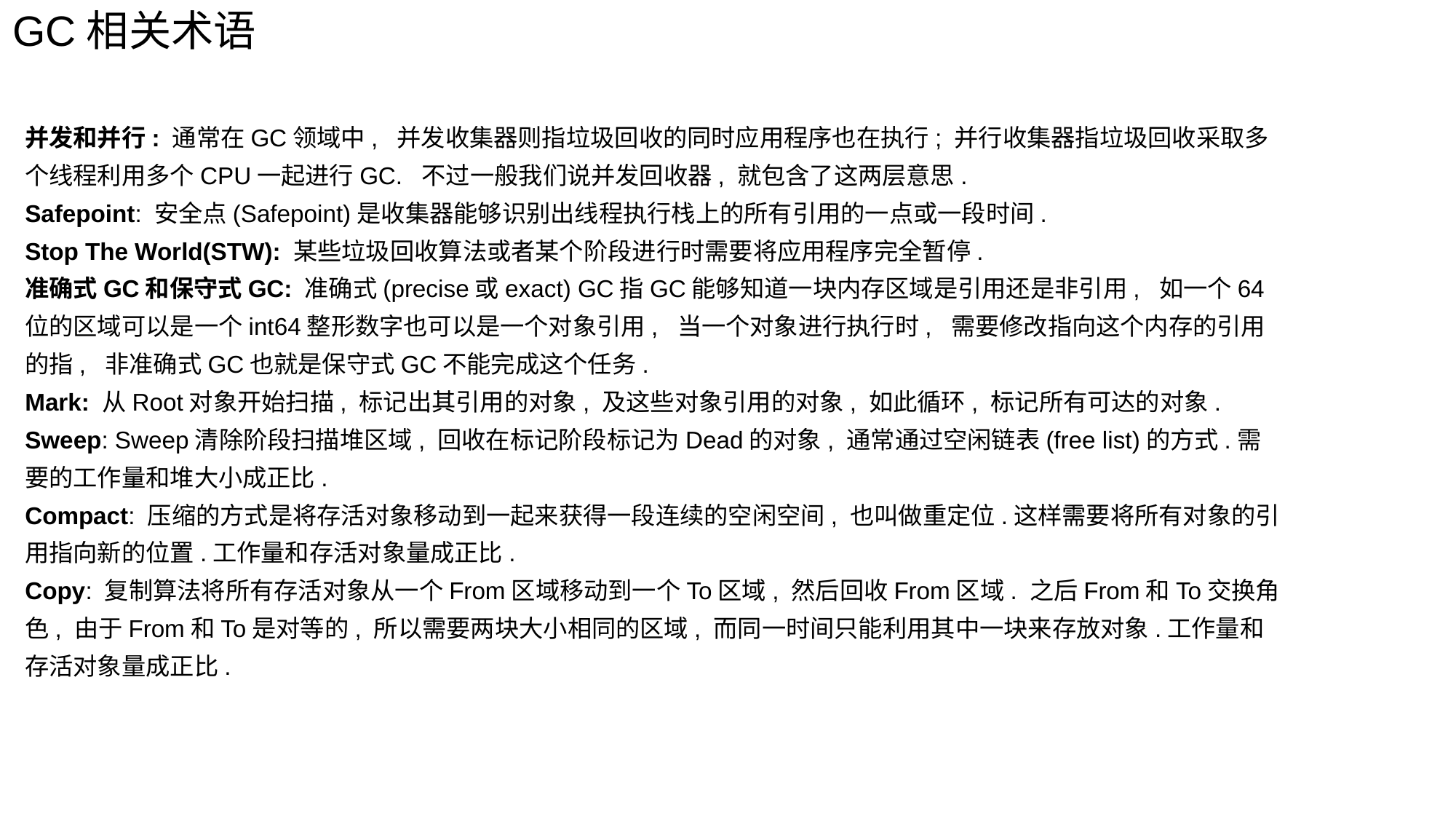

GC相关术语
并发和并行: 通常在GC领域中,  并发收集器则指垃圾回收的同时应用程序也在执行; 并行收集器指垃圾回收采取多个线程利用多个CPU一起进行GC.  不过一般我们说并发回收器, 就包含了这两层意思.
Safepoint: 安全点(Safepoint)是收集器能够识别出线程执行栈上的所有引用的一点或一段时间.
Stop The World(STW): 某些垃圾回收算法或者某个阶段进行时需要将应用程序完全暂停.
准确式GC和保守式GC: 准确式(precise或exact) GC指GC能够知道一块内存区域是引用还是非引用,  如一个64位的区域可以是一个int64整形数字也可以是一个对象引用,  当一个对象进行执行时,  需要修改指向这个内存的引用的指,  非准确式GC也就是保守式GC不能完成这个任务.
Mark: 从Root对象开始扫描, 标记出其引用的对象, 及这些对象引用的对象, 如此循环, 标记所有可达的对象.
Sweep: Sweep清除阶段扫描堆区域, 回收在标记阶段标记为Dead的对象, 通常通过空闲链表(free list)的方式.需要的工作量和堆大小成正比.
Compact: 压缩的方式是将存活对象移动到一起来获得一段连续的空闲空间, 也叫做重定位.这样需要将所有对象的引用指向新的位置.工作量和存活对象量成正比.
Copy: 复制算法将所有存活对象从一个From区域移动到一个To区域, 然后回收From区域. 之后From和To交换角色, 由于From和To是对等的, 所以需要两块大小相同的区域, 而同一时间只能利用其中一块来存放对象.工作量和存活对象量成正比.